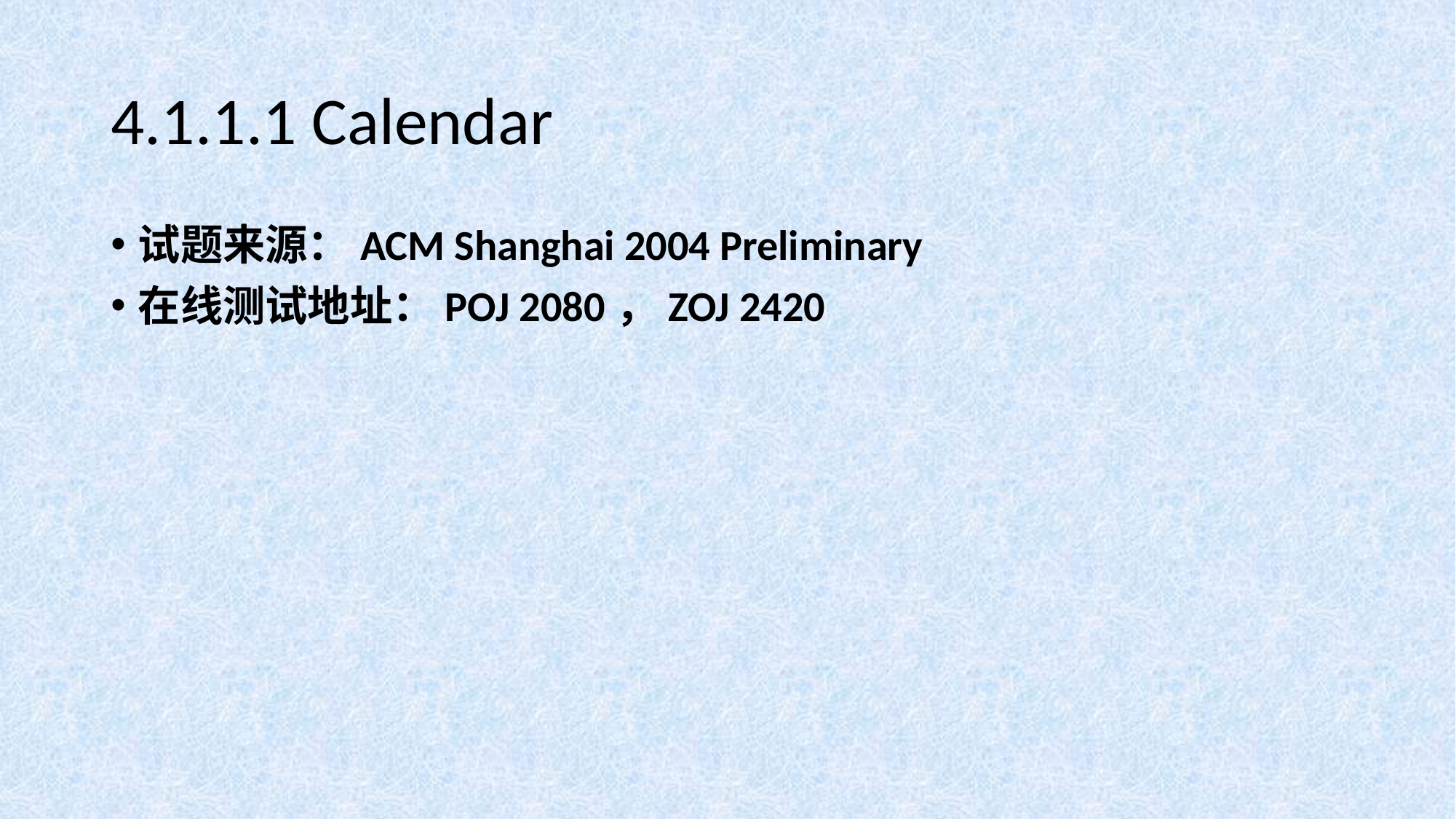

# 4.1.1.1 Calendar
试题来源：ACM Shanghai 2004 Preliminary
在线测试地址：POJ 2080，ZOJ 2420